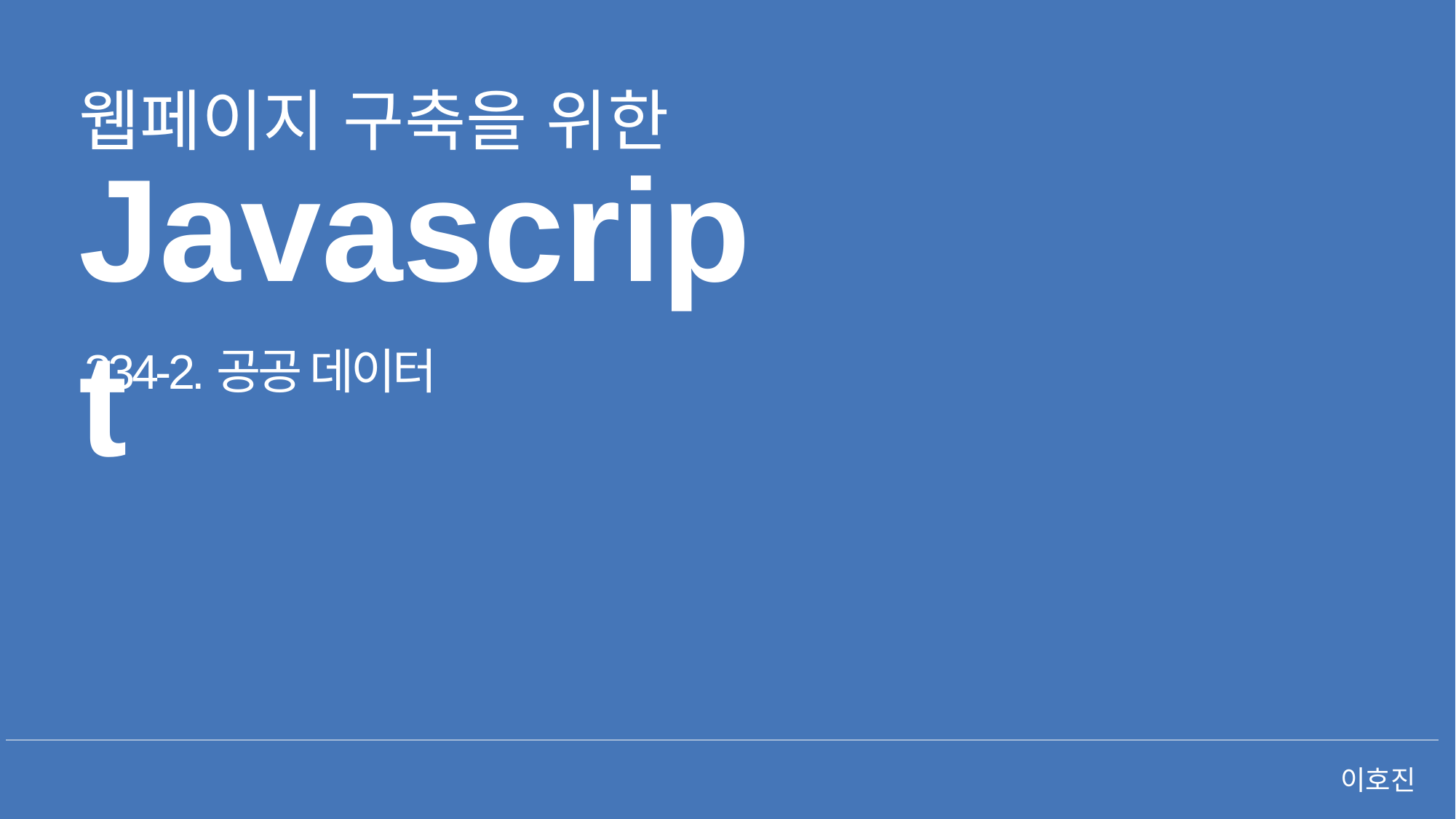

웹페이지 구축을 위한
Javascript
334-2.공공 데이터
이호진